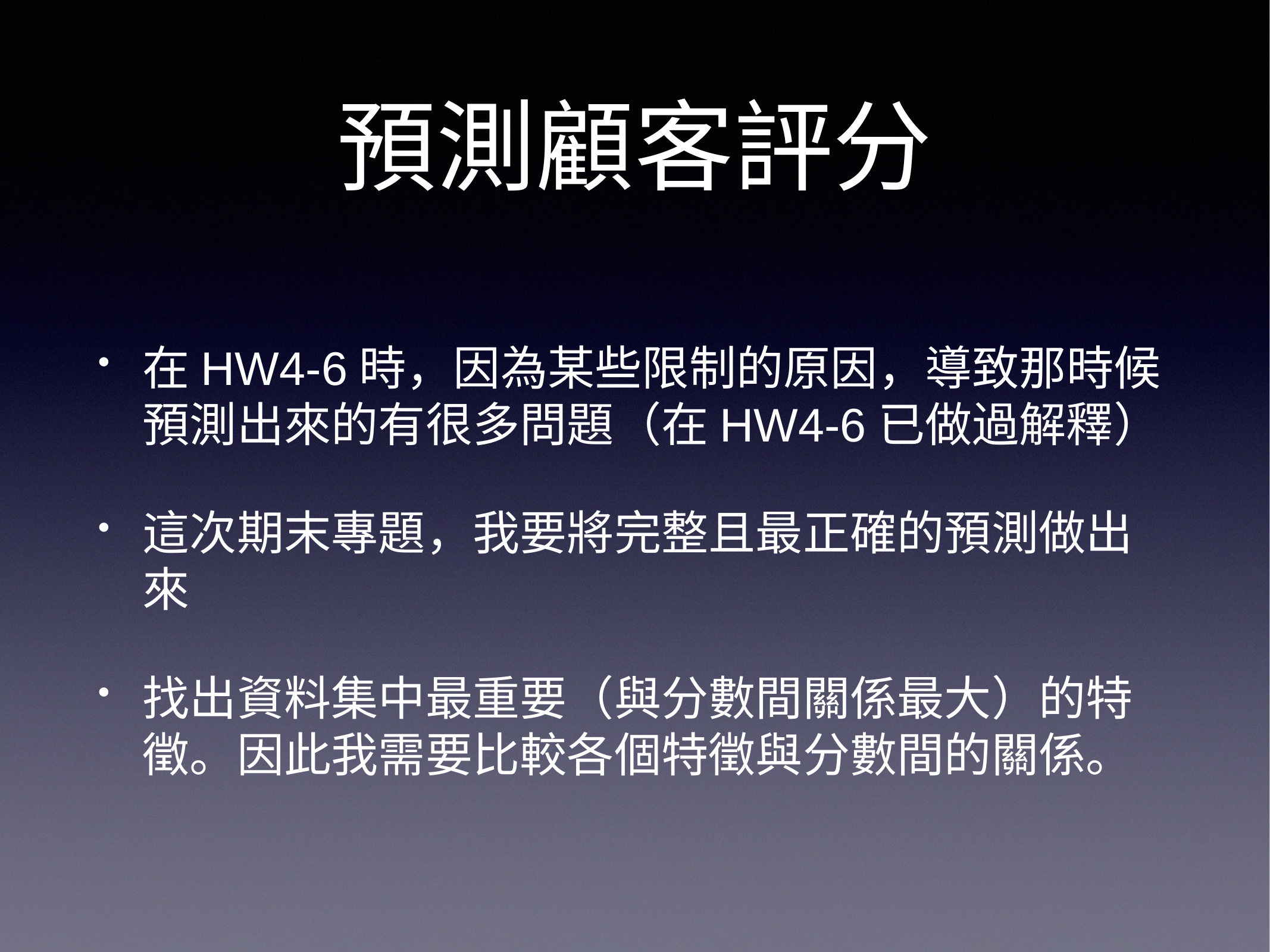

# 預測顧客評分
在HW4-6時，因為某些限制的原因，導致那時候預測出來的有很多問題（在HW4-6已做過解釋）
這次期末專題，我要將完整且最正確的預測做出來
找出資料集中最重要（與分數間關係最大）的特徵。因此我需要比較各個特徵與分數間的關係。